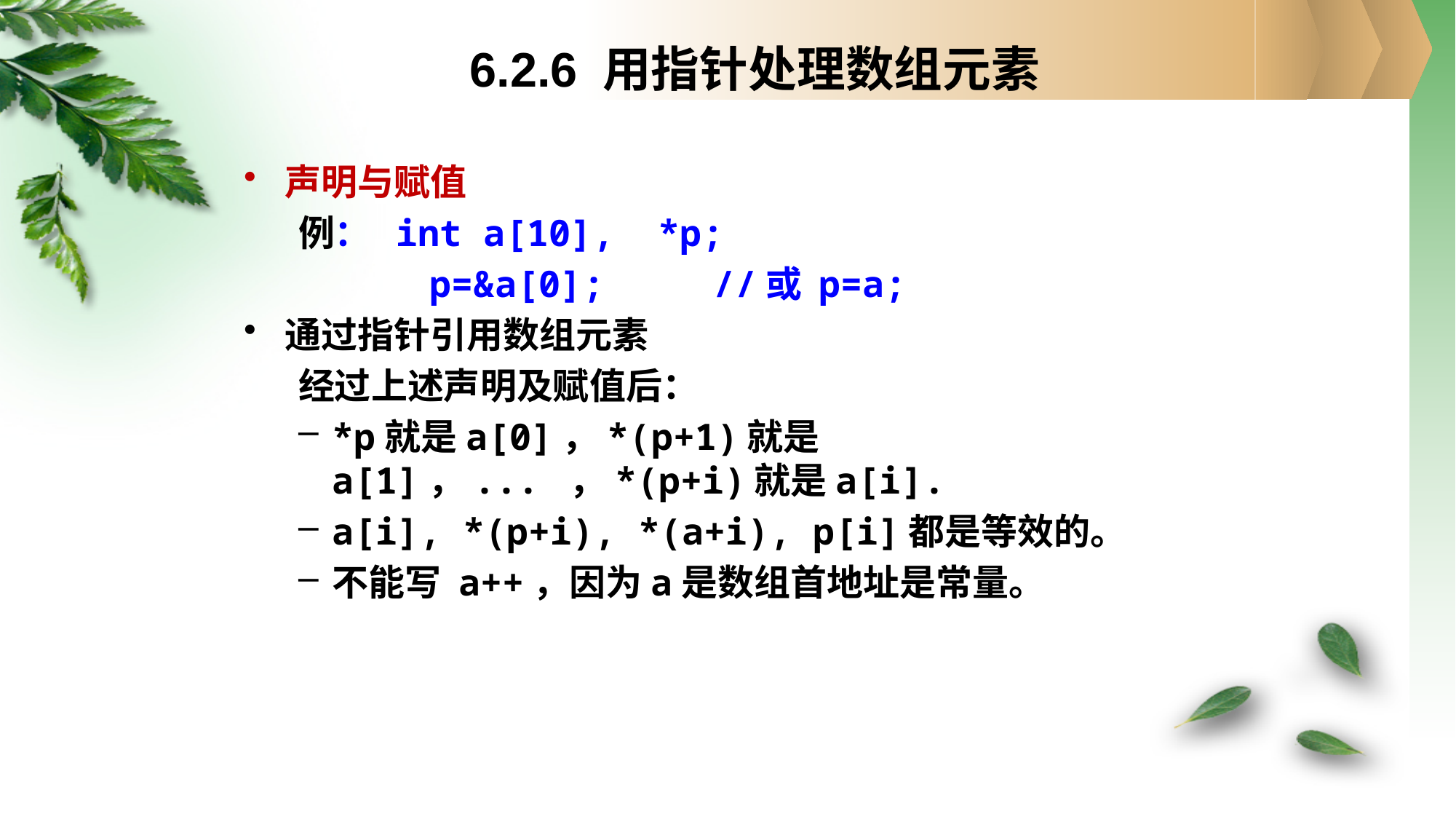

# 6.2.6 用指针处理数组元素
声明与赋值
例：  int a[10],  *p;
      p=&a[0];     //或 p=a;
通过指针引用数组元素
经过上述声明及赋值后：
*p就是a[0]，*(p+1)就是a[1]，... ，*(p+i)就是a[i].
a[i], *(p+i), *(a+i), p[i]都是等效的。
不能写 a++，因为a是数组首地址是常量。